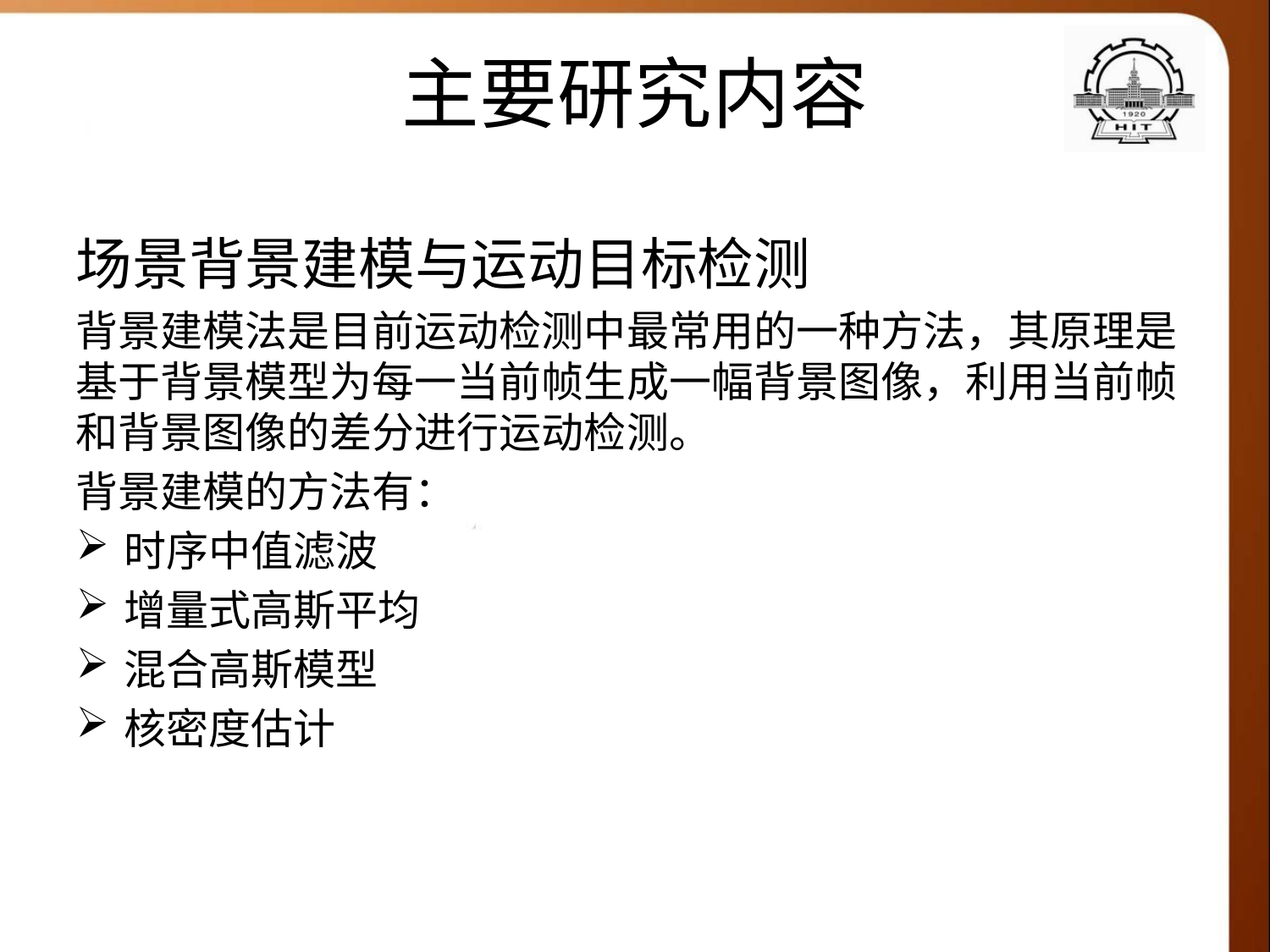

# 主要研究内容
场景背景建模与运动目标检测
背景建模法是目前运动检测中最常用的一种方法，其原理是基于背景模型为每一当前帧生成一幅背景图像，利用当前帧和背景图像的差分进行运动检测。
背景建模的方法有：
时序中值滤波
增量式高斯平均
混合高斯模型
核密度估计